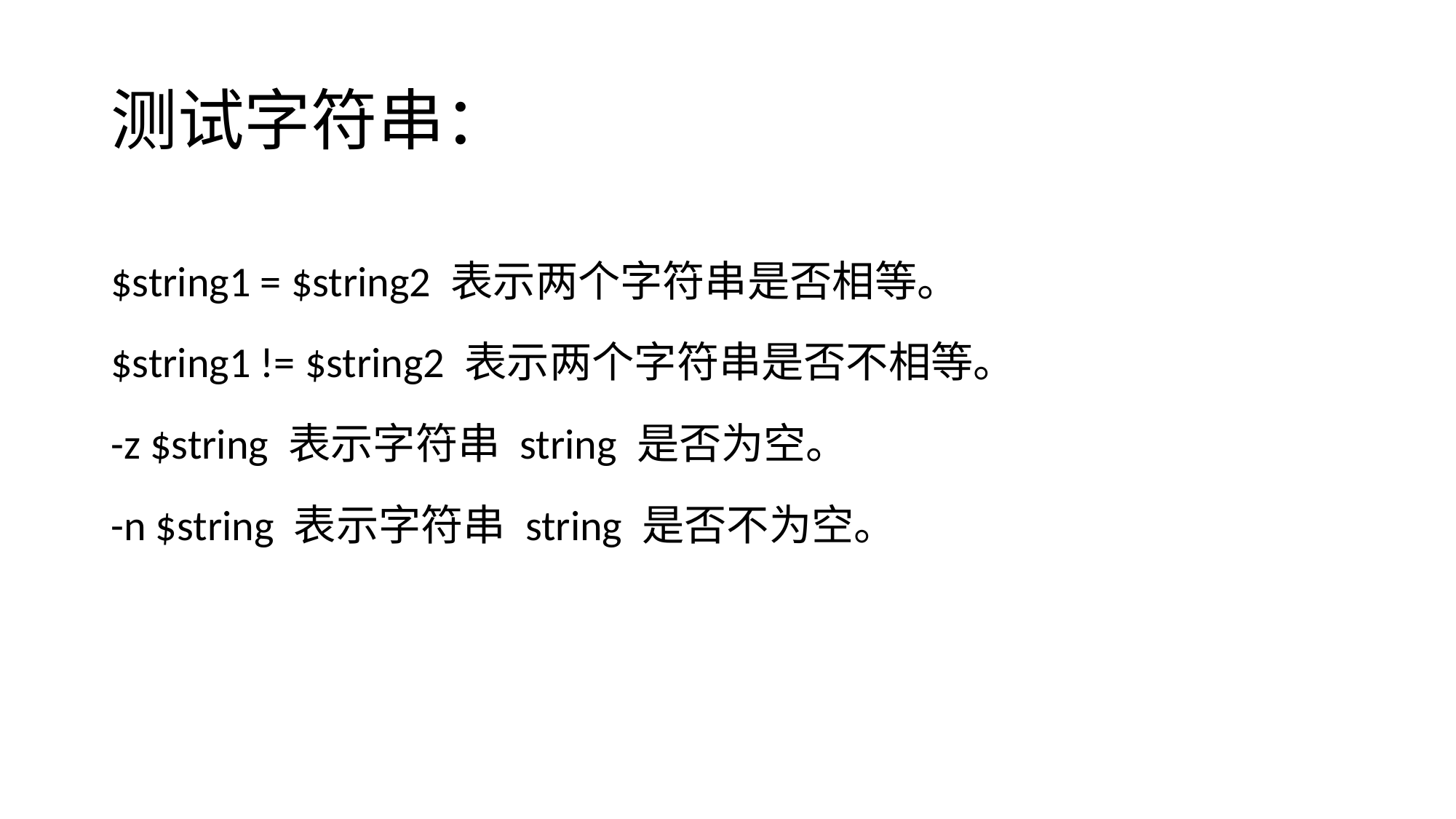

# 测试字符串：
$string1 = $string2 表示两个字符串是否相等。
$string1 != $string2 表示两个字符串是否不相等。
-z $string 表示字符串 string 是否为空。
-n $string 表示字符串 string 是否不为空。